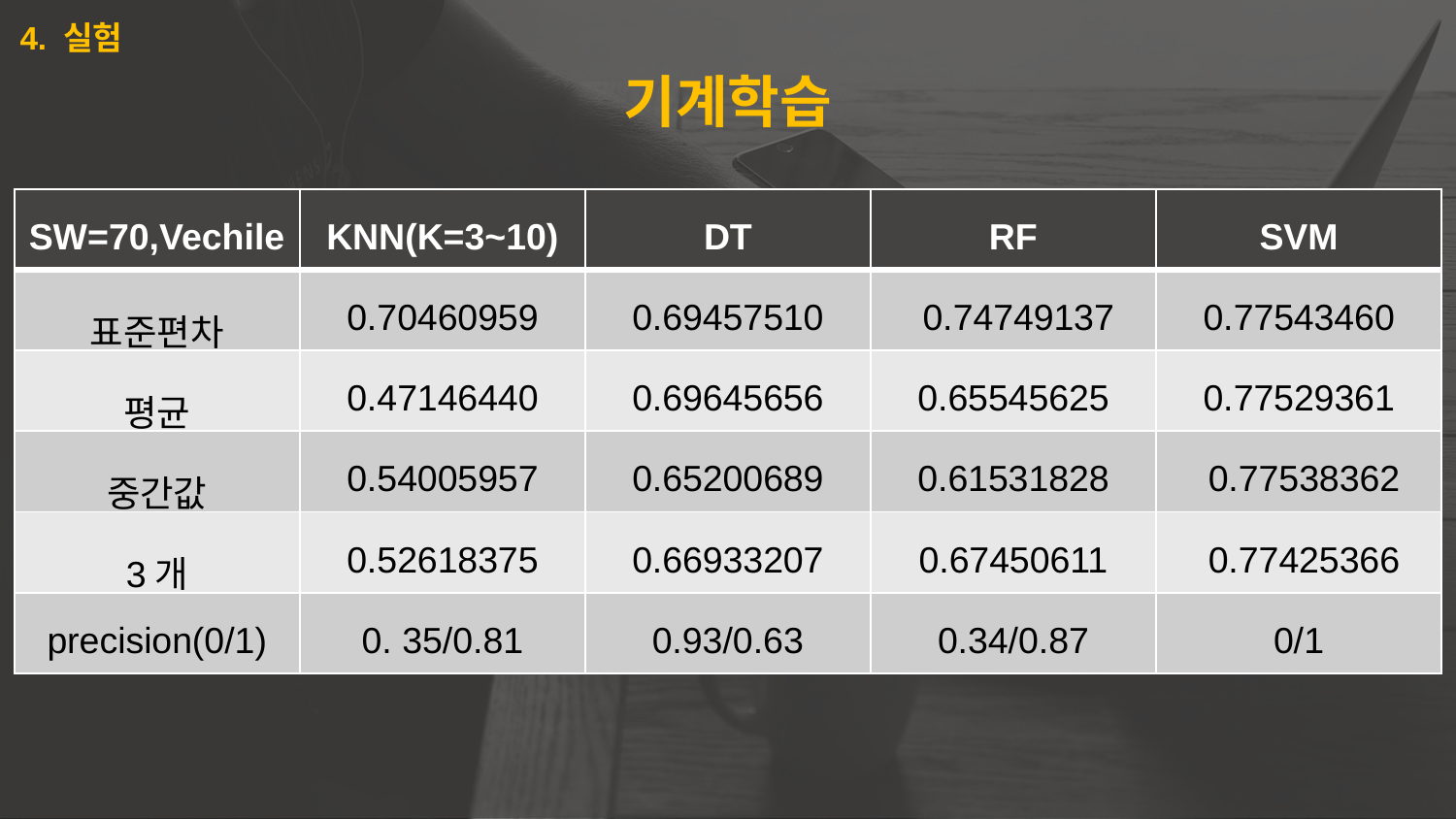

4. 실험
기계학습
4가지 기계학습 알고리즘 사용 : KNN, Decision Tree, Random Forest, SVM
| SW=70,Vechile | KNN(K=3~10) | DT | RF | SVM |
| --- | --- | --- | --- | --- |
| 표준편차 | 0.70460959 | 0.69457510 | 0.74749137 | 0.77543460 |
| 평균 | 0.47146440 | 0.69645656 | 0.65545625 | 0.77529361 |
| 중간값 | 0.54005957 | 0.65200689 | 0.61531828 | 0.77538362 |
| 3개 | 0.52618375 | 0.66933207 | 0.67450611 | 0.77425366 |
| precision(0/1) | 0. 35/0.81 | 0.93/0.63 | 0.34/0.87 | 0/1 |